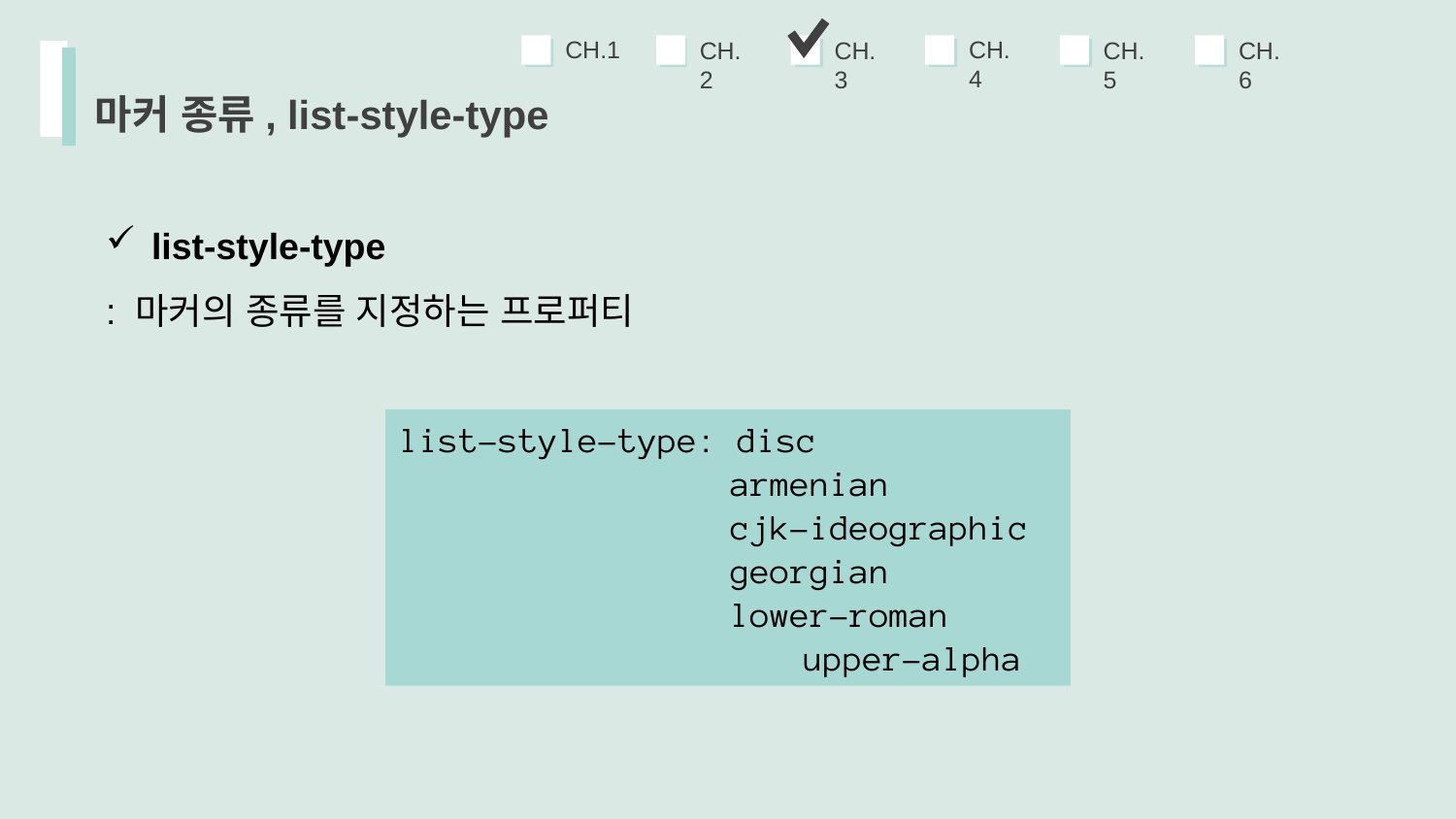

CH.4
CH.1
CH.5
CH.3
CH.2
CH.6

마커 종류, list-style-type
list-style-type
: 마커의 종류를 지정하는 프로퍼티
list-style-type: disc
		  armenian
		  cjk-ideographic
		  georgian
	  lower-roman
		  upper-alpha